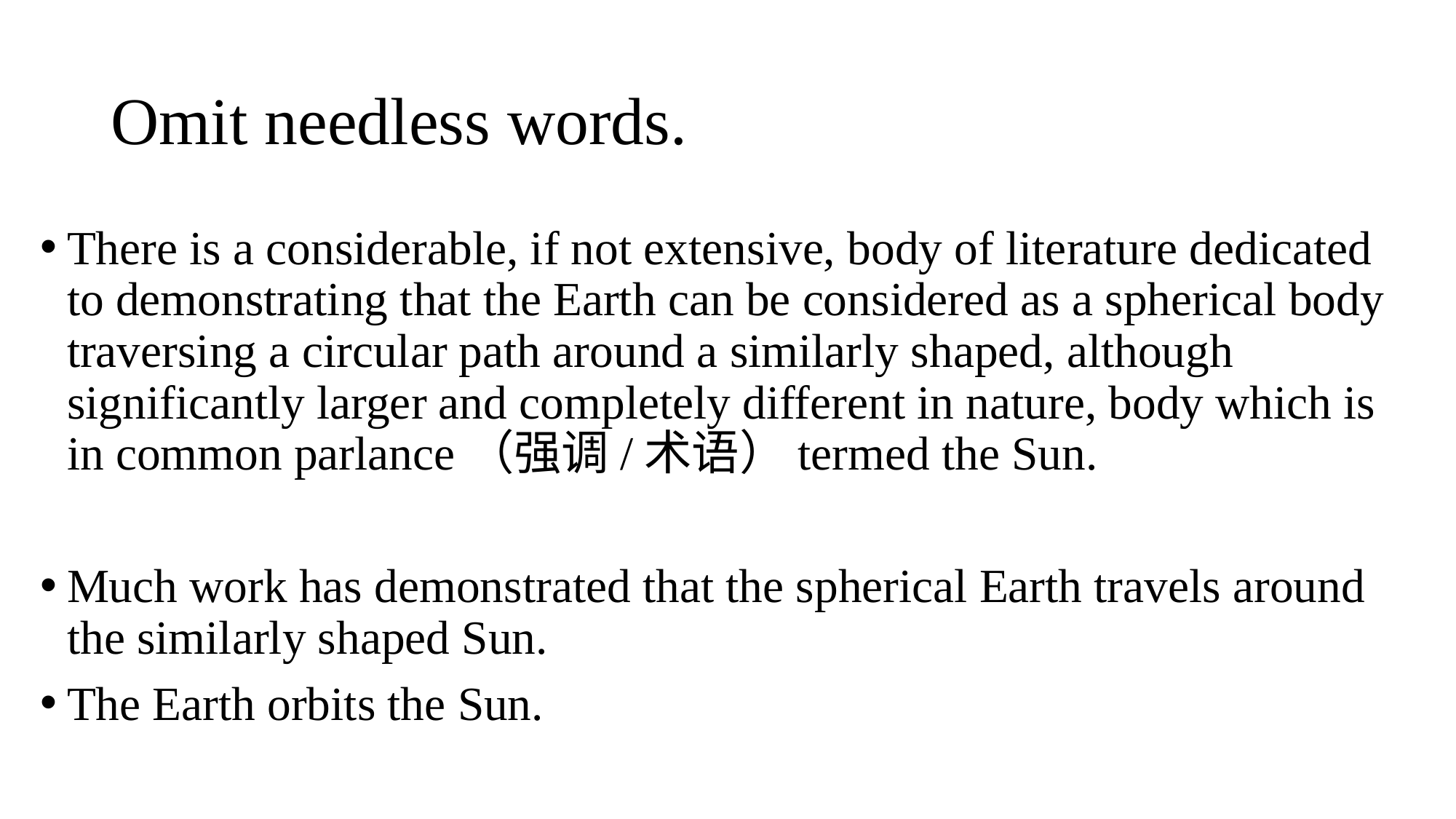

# Omit needless words.
There is a considerable, if not extensive, body of literature dedicated to demonstrating that the Earth can be considered as a spherical body traversing a circular path around a similarly shaped, although significantly larger and completely different in nature, body which is in common parlance（强调/术语）termed the Sun.

Much work has demonstrated that the spherical Earth travels around the similarly shaped Sun.
The Earth orbits the Sun.